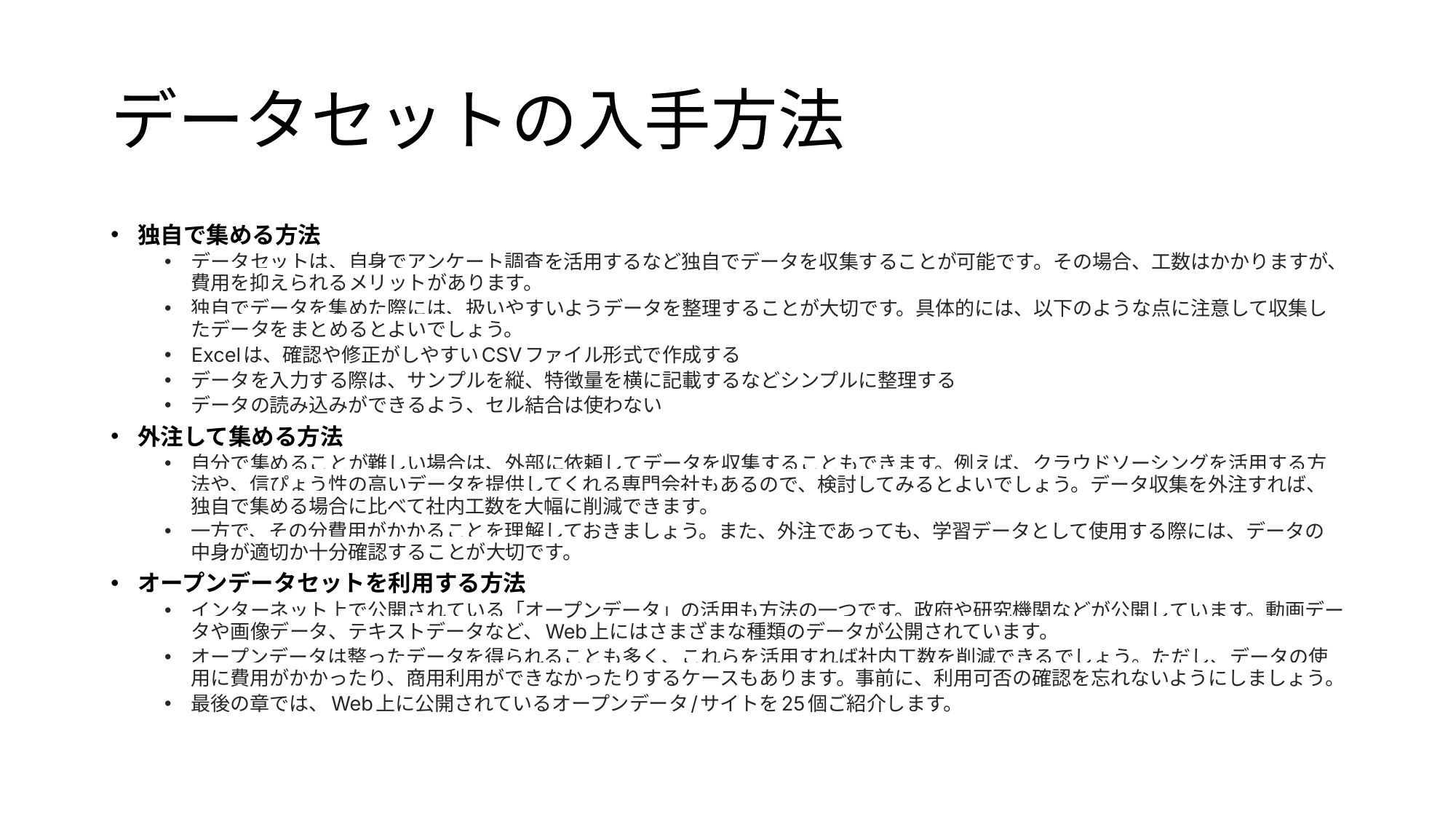

# データセットの入手方法
独自で集める方法
データセットは、自身でアンケート調査を活用するなど独自でデータを収集することが可能です。その場合、工数はかかりますが、費用を抑えられるメリットがあります。
独自でデータを集めた際には、扱いやすいようデータを整理することが大切です。具体的には、以下のような点に注意して収集したデータをまとめるとよいでしょう。
Excelは、確認や修正がしやすいCSVファイル形式で作成する
データを入力する際は、サンプルを縦、特徴量を横に記載するなどシンプルに整理する
データの読み込みができるよう、セル結合は使わない
外注して集める方法
自分で集めることが難しい場合は、外部に依頼してデータを収集することもできます。例えば、クラウドソーシングを活用する方法や、信ぴょう性の高いデータを提供してくれる専門会社もあるので、検討してみるとよいでしょう。データ収集を外注すれば、独自で集める場合に比べて社内工数を大幅に削減できます。
一方で、その分費用がかかることを理解しておきましょう。また、外注であっても、学習データとして使用する際には、データの中身が適切か十分確認することが大切です。
オープンデータセットを利用する方法
インターネット上で公開されている「オープンデータ」の活用も方法の一つです。政府や研究機関などが公開しています。動画データや画像データ、テキストデータなど、Web上にはさまざまな種類のデータが公開されています。
オープンデータは整ったデータを得られることも多く、これらを活用すれば社内工数を削減できるでしょう。ただし、データの使用に費用がかかったり、商用利用ができなかったりするケースもあります。事前に、利用可否の確認を忘れないようにしましょう。
最後の章では、Web上に公開されているオープンデータ/サイトを25個ご紹介します。